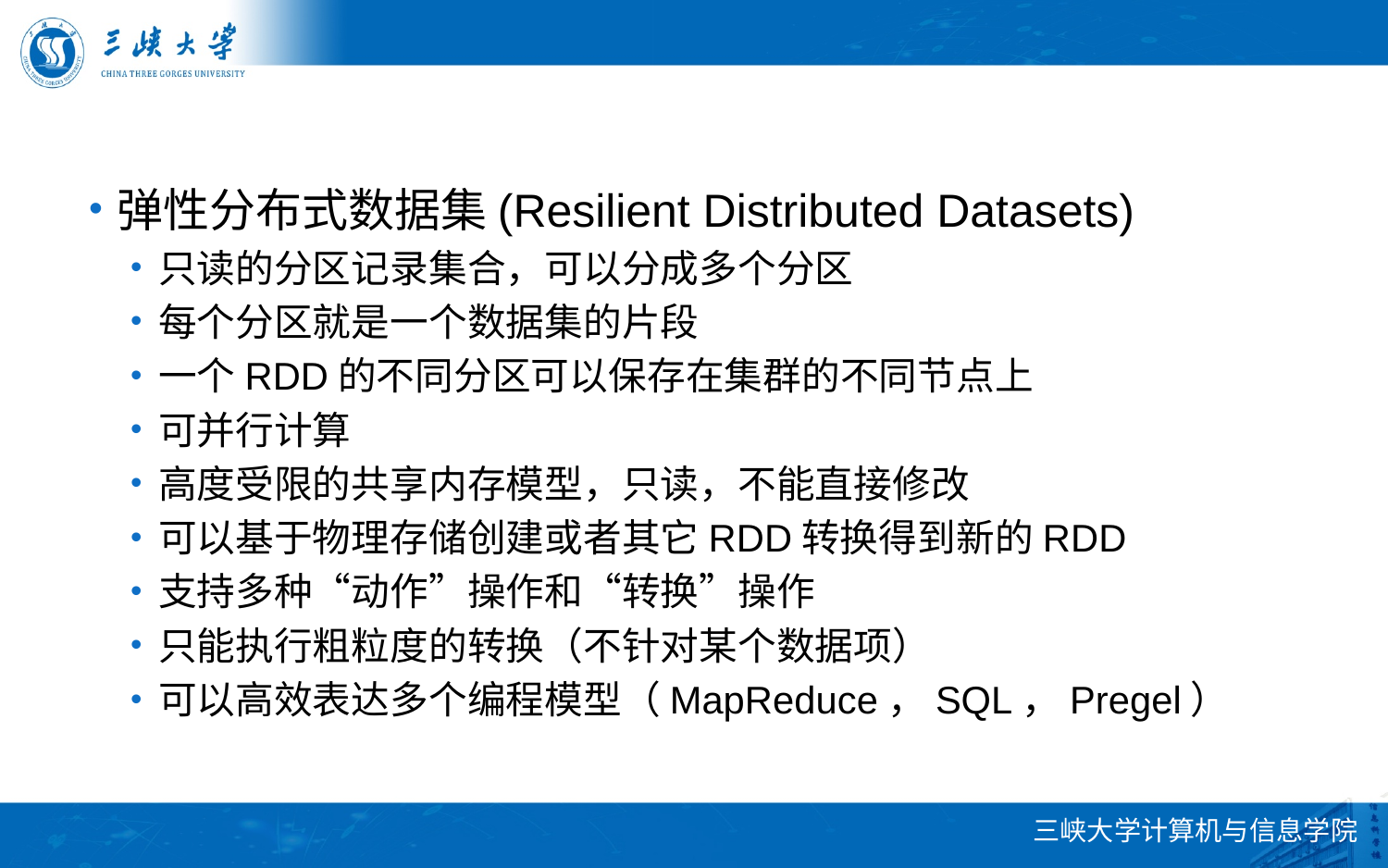

7.4.1 RDD运行原理-RDD概念
# 弹性分布式数据集(Resilient Distributed Datasets)
只读的分区记录集合，可以分成多个分区
每个分区就是一个数据集的片段
一个RDD的不同分区可以保存在集群的不同节点上
可并行计算
高度受限的共享内存模型，只读，不能直接修改
可以基于物理存储创建或者其它RDD转换得到新的RDD
支持多种“动作”操作和“转换”操作
只能执行粗粒度的转换（不针对某个数据项）
可以高效表达多个编程模型（MapReduce，SQL，Pregel）